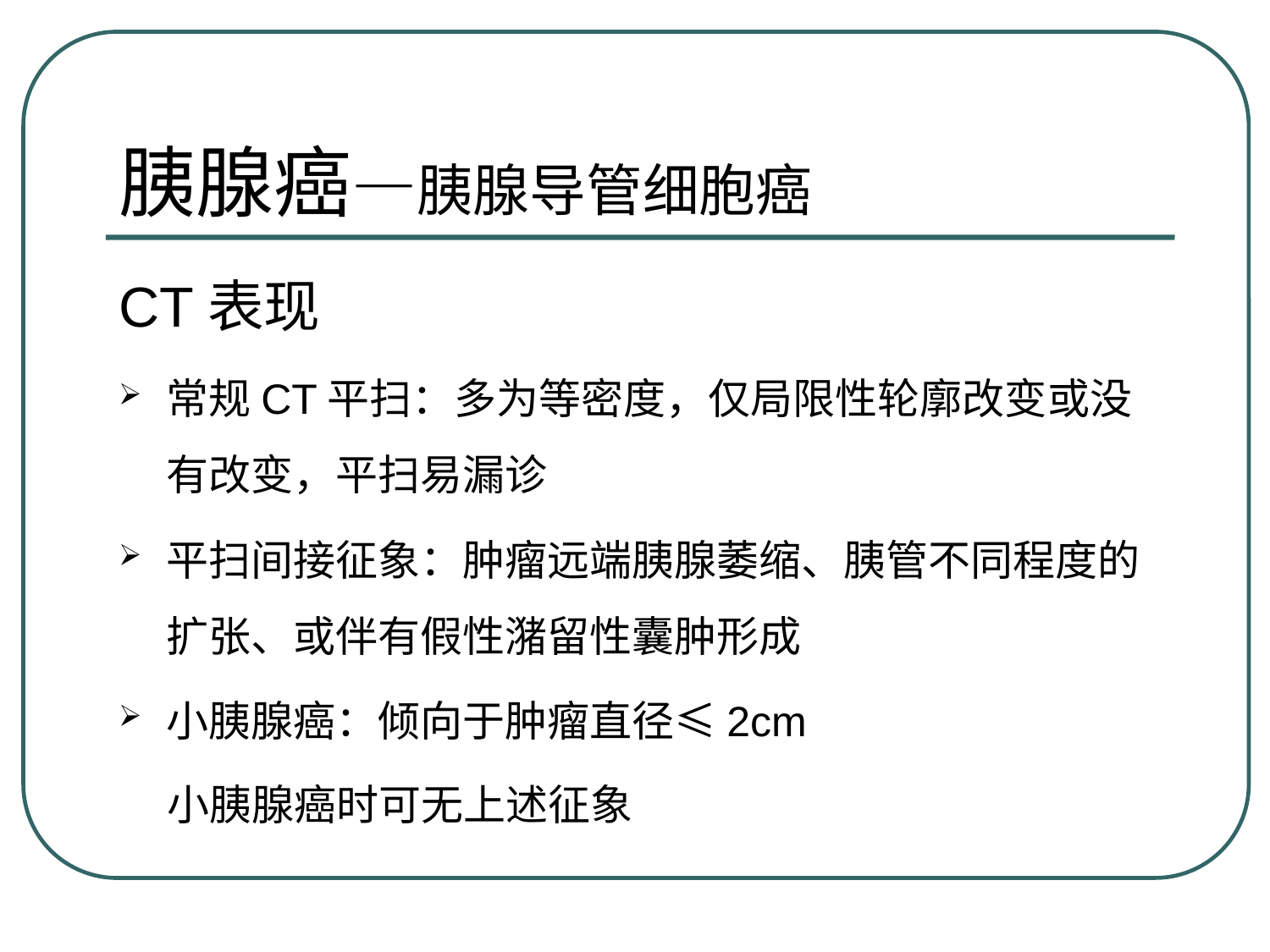

# 胰腺癌—胰腺导管细胞癌
CT表现
常规CT平扫：多为等密度，仅局限性轮廓改变或没有改变，平扫易漏诊
平扫间接征象：肿瘤远端胰腺萎缩、胰管不同程度的扩张、或伴有假性潴留性囊肿形成
小胰腺癌：倾向于肿瘤直径≤2cm
    小胰腺癌时可无上述征象